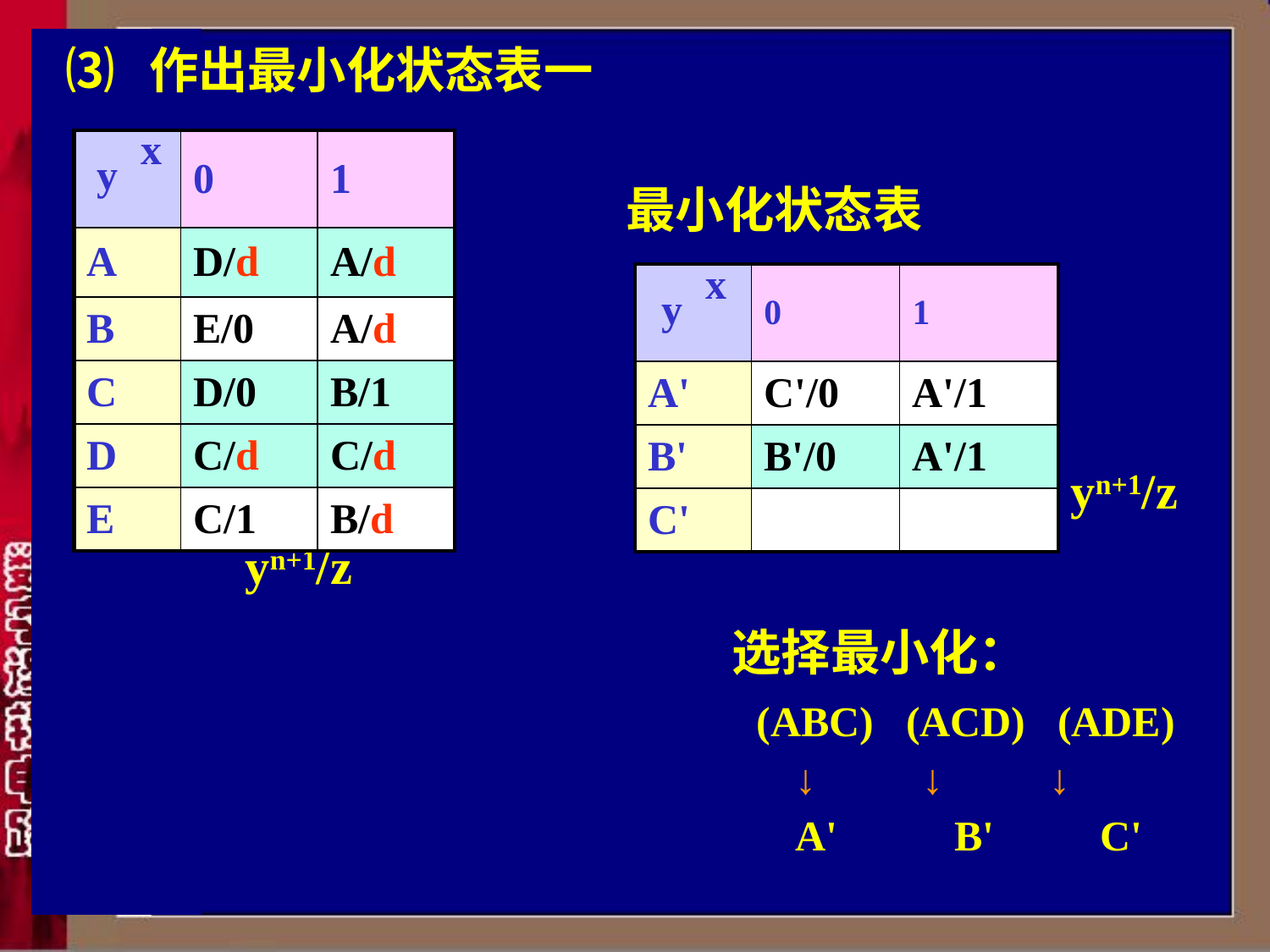

# ⑶  作出最小化状态表一
x
y
|  | 0 | 1 |
| --- | --- | --- |
| A | D/d | A/d |
| B | E/0 | A/d |
| C | D/0 | B/1 |
| D | C/d | C/d |
| E | C/1 | B/d |
最小化状态表
x
y
|  | 0 | 1 |
| --- | --- | --- |
| A' | C'/0 | A'/1 |
| B' | B'/0 | A'/1 |
| C' |  |  |
yn+1/z
yn+1/z
选择最小化：
  (ABC)   (ACD)   (ADE)
      ↓          ↓          ↓
      A'           B'          C'